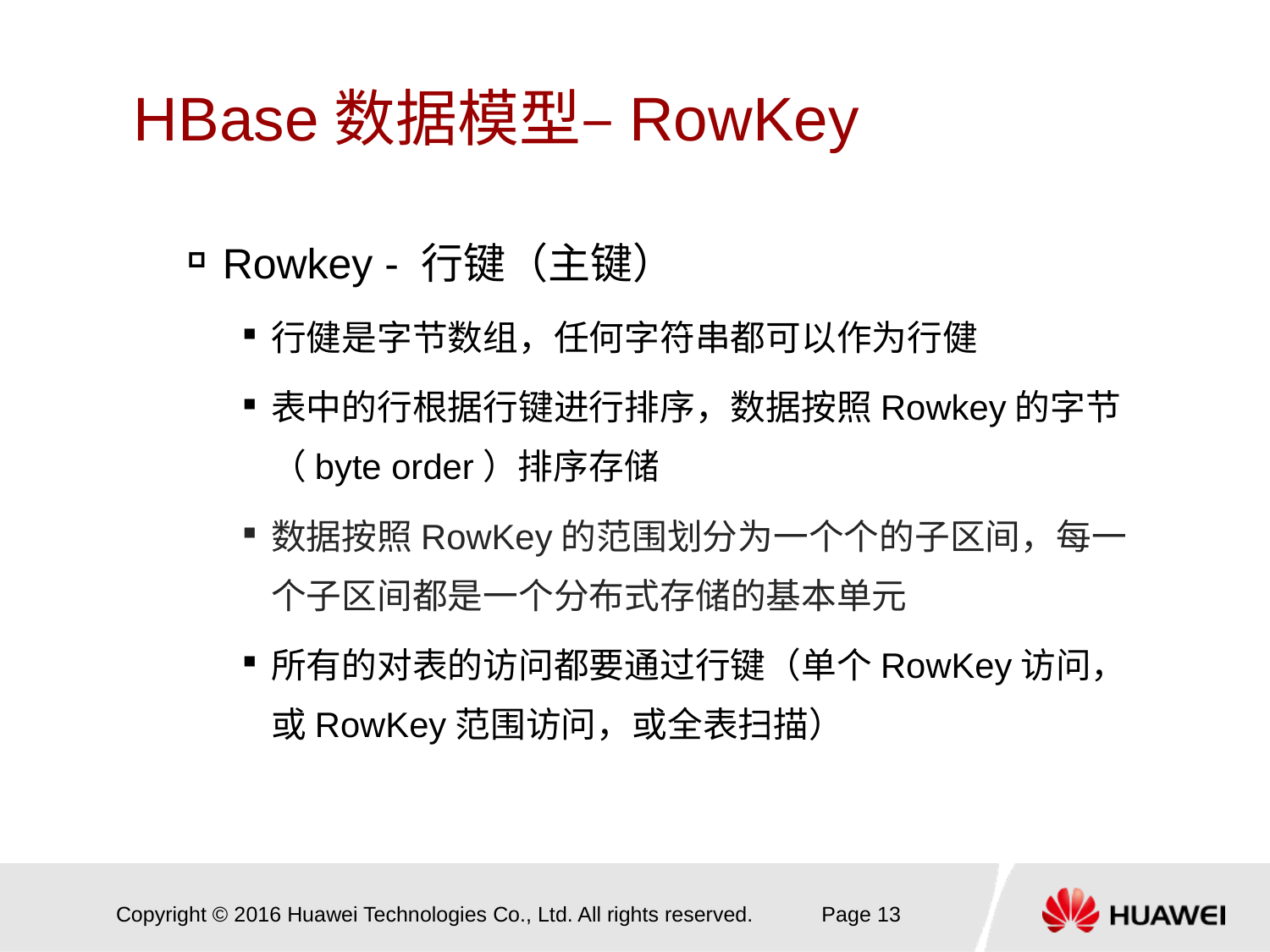

# HBase数据模型–RowKey
Rowkey - 行键（主键）
行健是字节数组，任何字符串都可以作为行健
表中的行根据行键进行排序，数据按照Rowkey的字节（byte order）排序存储
数据按照RowKey的范围划分为一个个的子区间，每一个子区间都是一个分布式存储的基本单元
所有的对表的访问都要通过行键（单个RowKey访问，或RowKey范围访问，或全表扫描）